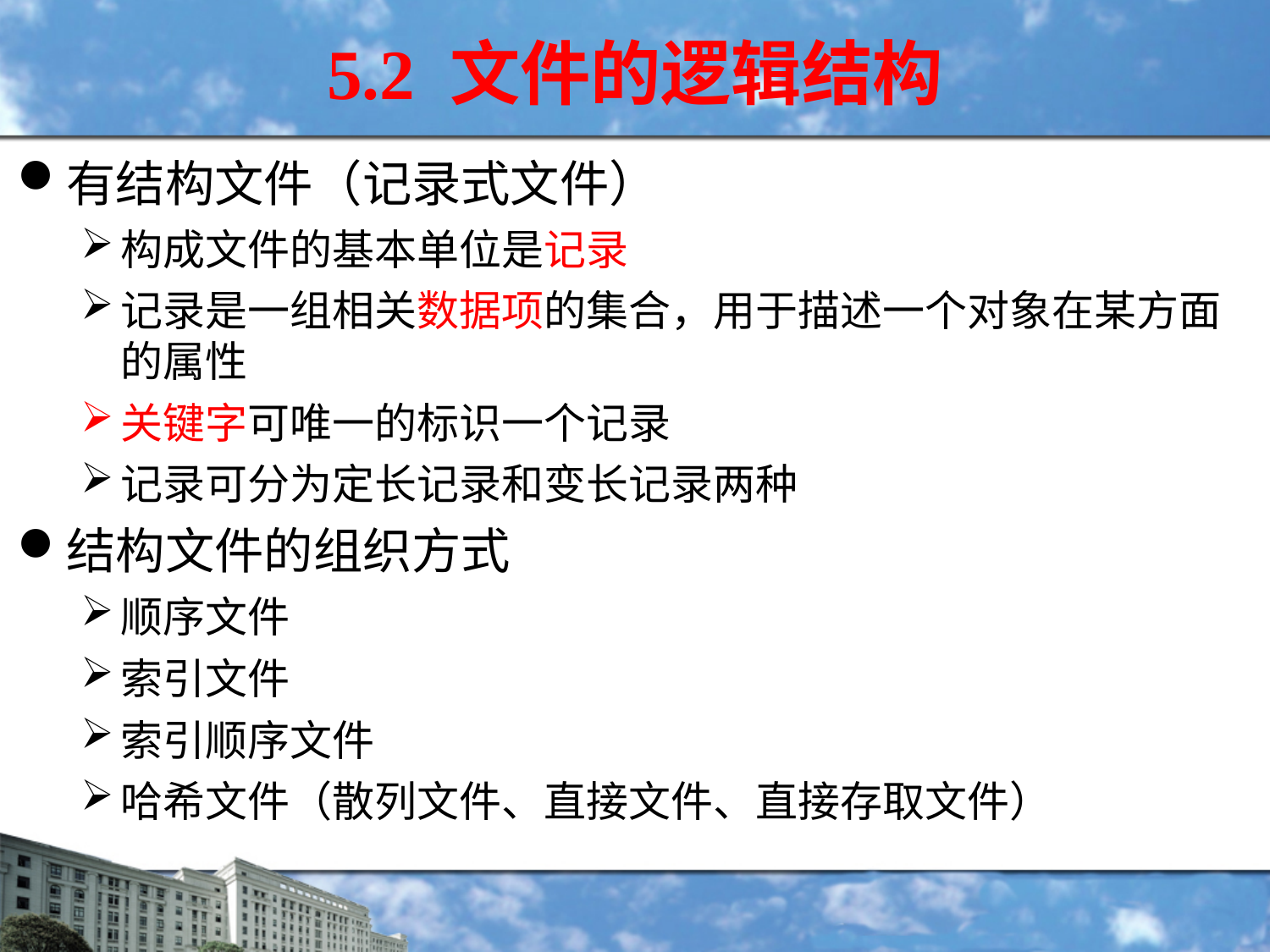

5.2 文件的逻辑结构
有结构文件（记录式文件）
构成文件的基本单位是记录
记录是一组相关数据项的集合，用于描述一个对象在某方面的属性
关键字可唯一的标识一个记录
记录可分为定长记录和变长记录两种
结构文件的组织方式
顺序文件
索引文件
索引顺序文件
哈希文件（散列文件、直接文件、直接存取文件）